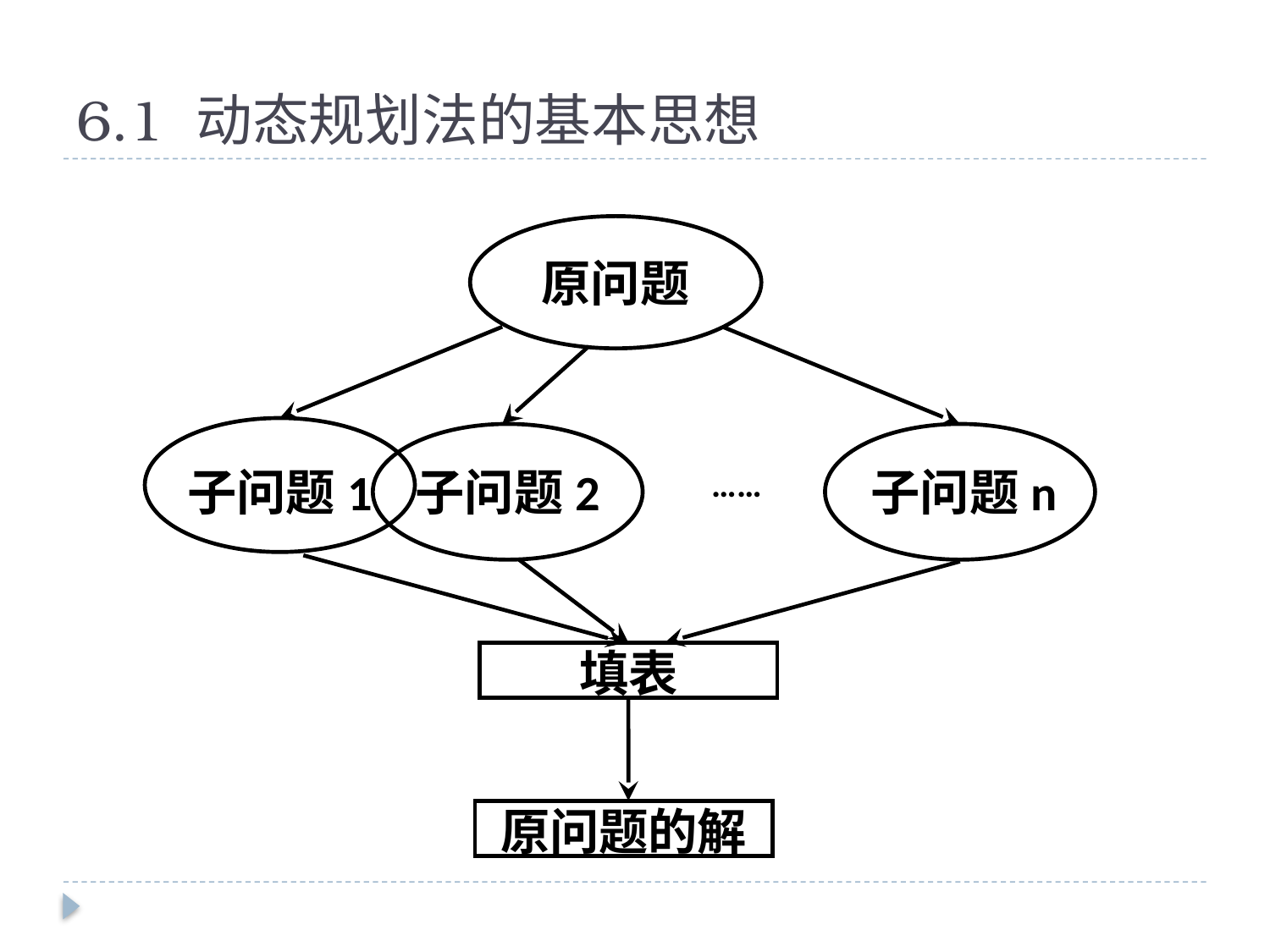

# 6.1 动态规划法的基本思想

原问题

子问题1
子问题2
子问题n
……

填表

原问题的解